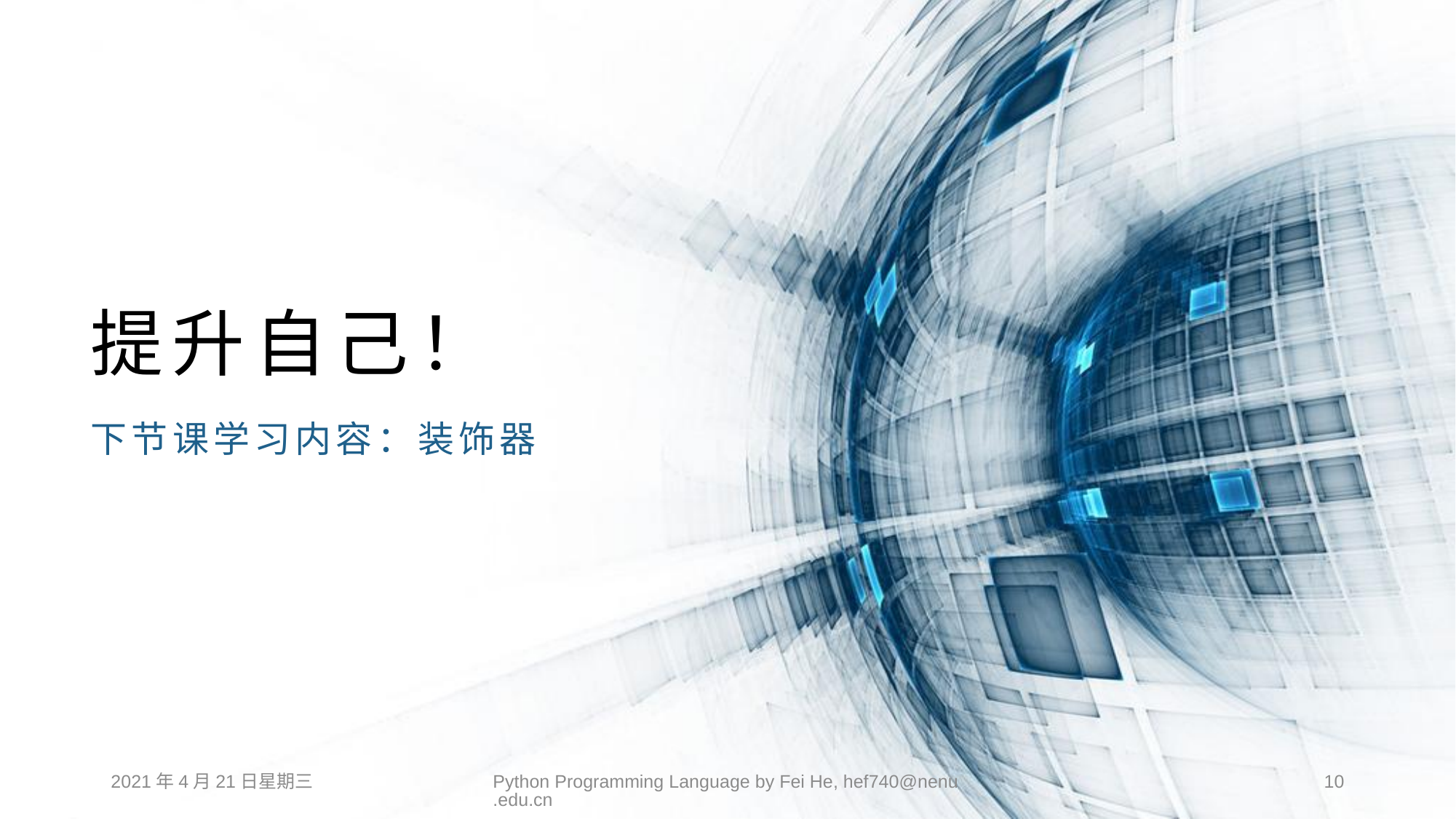

提升自己！
下节课学习内容：装饰器
2021年4月21日星期三
Python Programming Language by Fei He, hef740@nenu.edu.cn
10